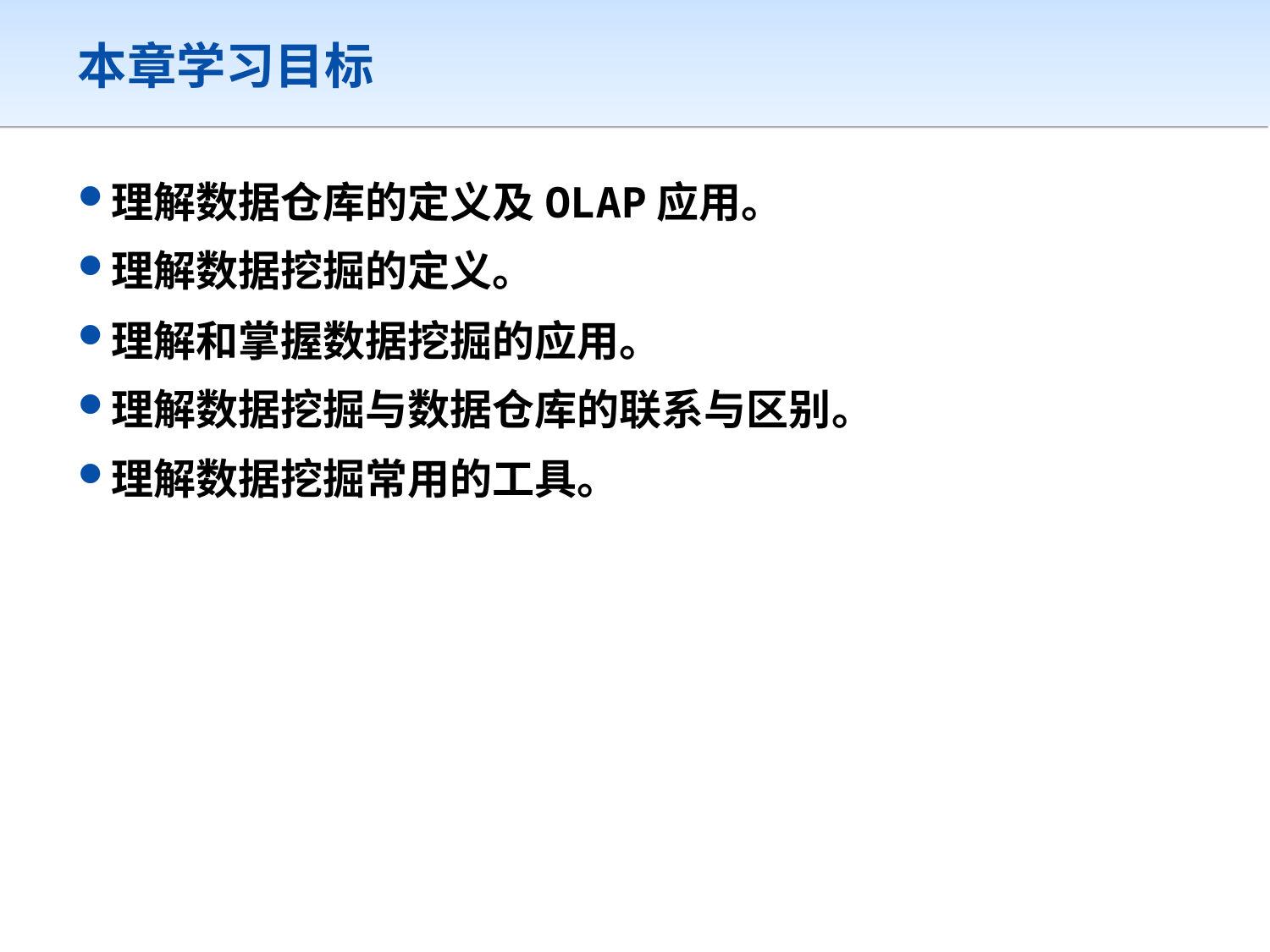

# 本章学习目标
理解数据仓库的定义及OLAP应用。
理解数据挖掘的定义。
理解和掌握数据挖掘的应用。
理解数据挖掘与数据仓库的联系与区别。
理解数据挖掘常用的工具。